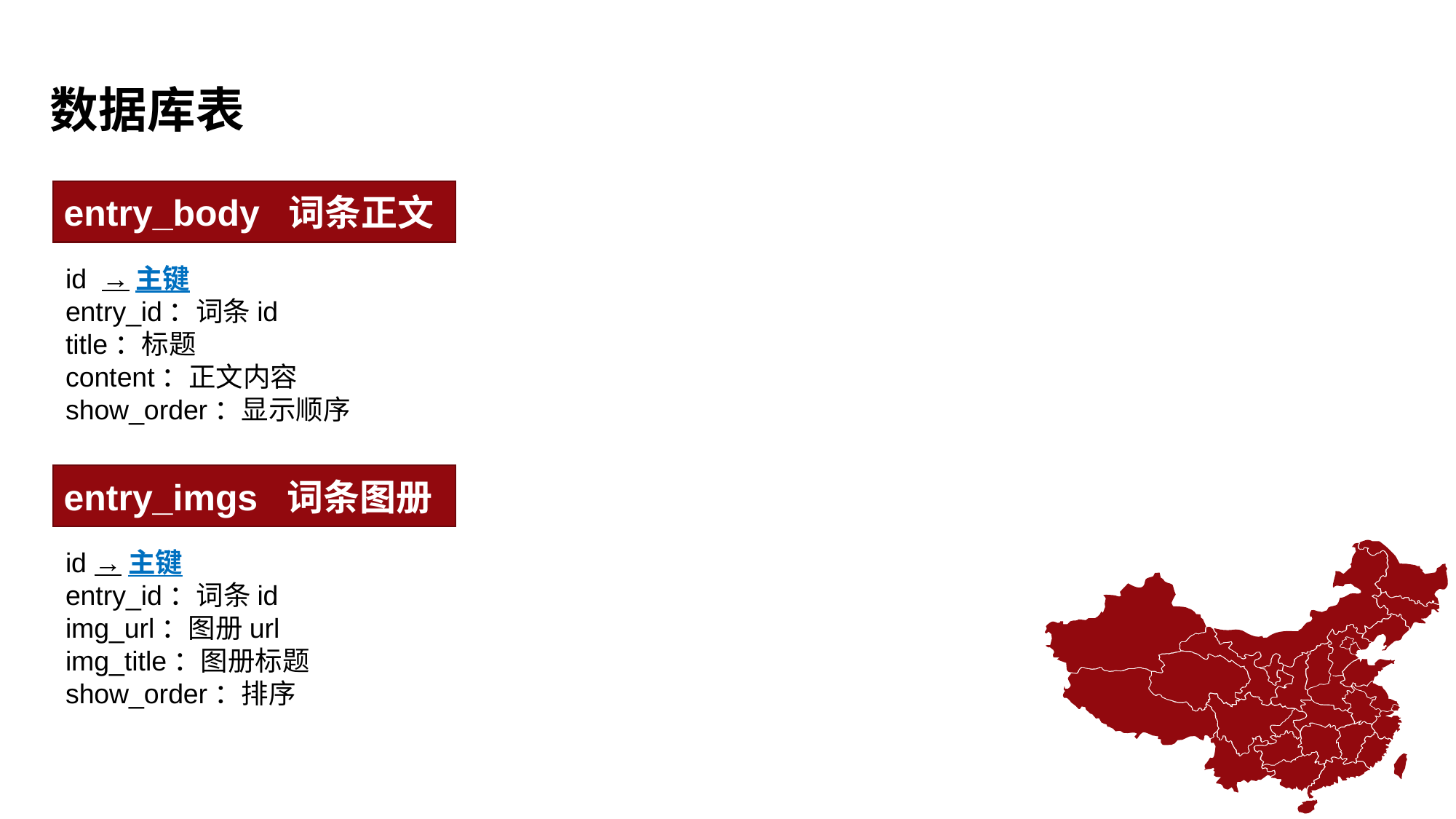

数据库表
entry_body  词条正文
  id  →主键
  entry_id：词条id
  title：标题
  content：正文内容
  show_order：显示顺序

entry_imgs  词条图册
  id →主键
  entry_id：词条id
  img_url：图册url
  img_title：图册标题
  show_order：排序